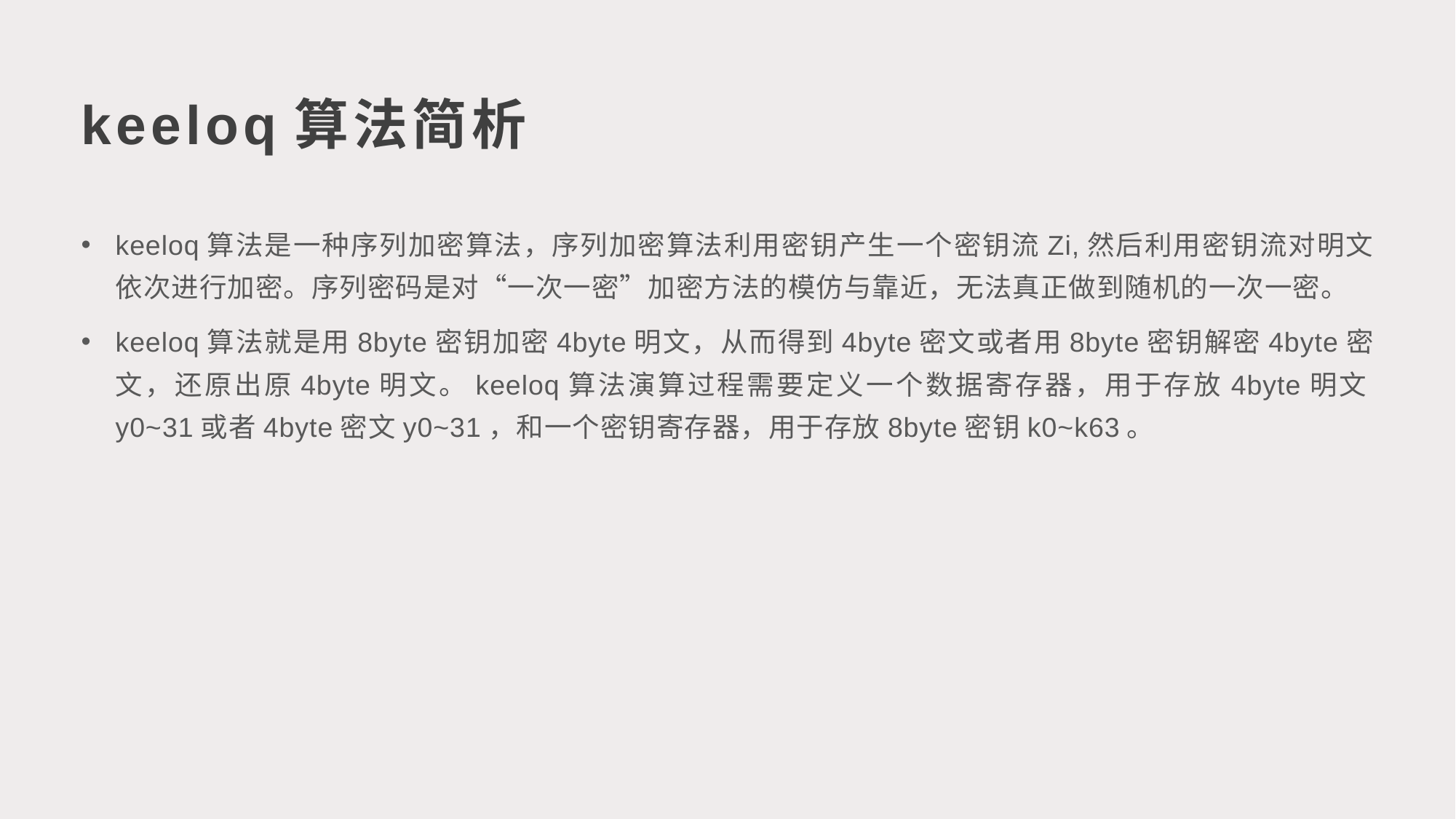

keeloq算法简析
keeloq算法是一种序列加密算法，序列加密算法利用密钥产生一个密钥流Zi,然后利用密钥流对明文依次进行加密。序列密码是对“一次一密”加密方法的模仿与靠近，无法真正做到随机的一次一密。
keeloq算法就是用8byte密钥加密4byte明文，从而得到4byte密文或者用8byte密钥解密4byte密文，还原出原4byte明文。keeloq算法演算过程需要定义一个数据寄存器，用于存放4byte明文y0~31或者4byte密文y0~31，和一个密钥寄存器，用于存放8byte密钥k0~k63。